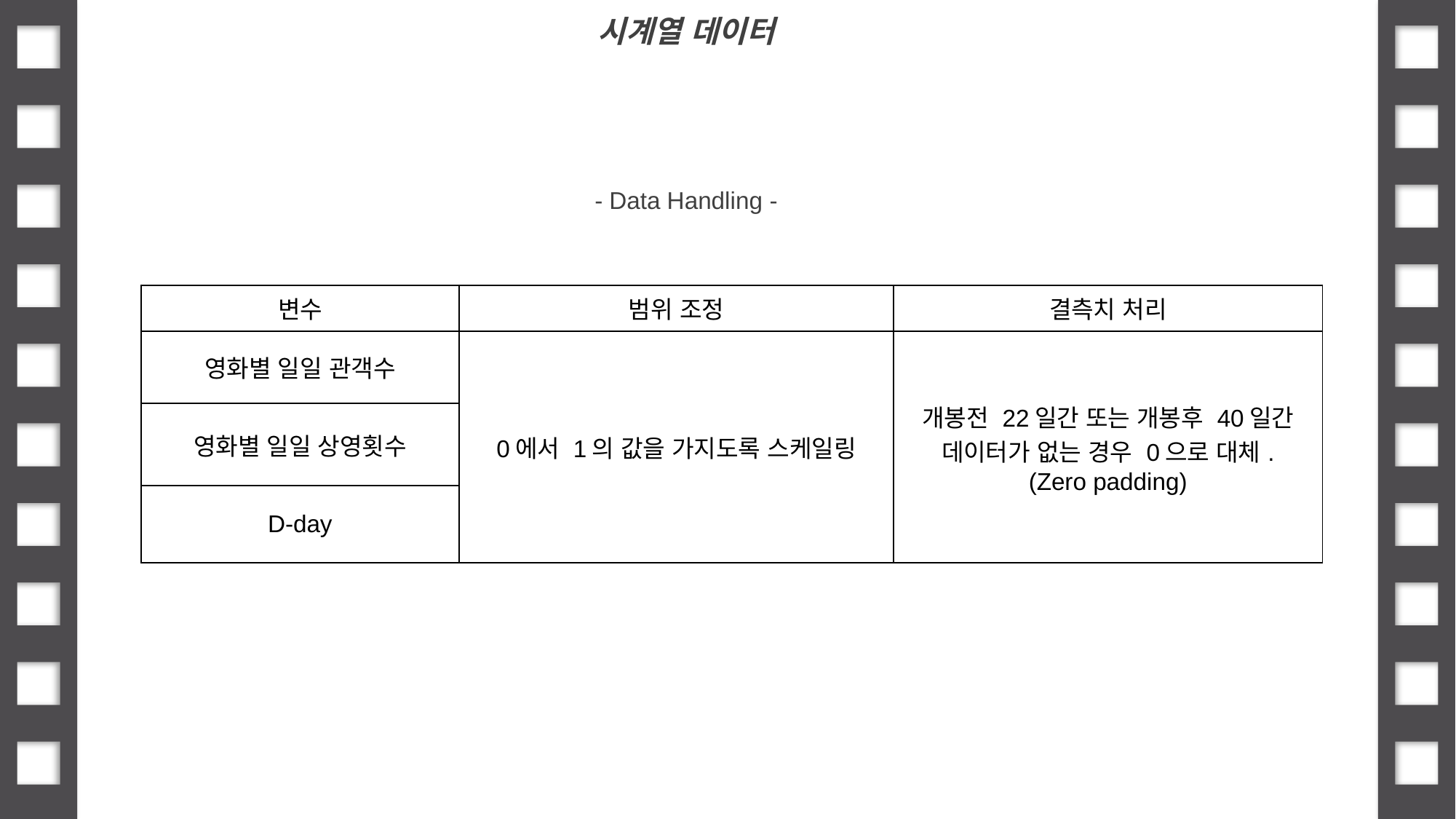

시계열 데이터

- Data Handling -
| 변수 | 범위 조정 | 결측치 처리 |
| --- | --- | --- |
| 영화별 일일 관객수 | 0에서 1의 값을 가지도록 스케일링 | 개봉전 22일간 또는 개봉후 40일간 데이터가 없는 경우 0으로 대체. (Zero padding) |
| 영화별 일일 상영횟수 |  |  |
| D-day |  |  |